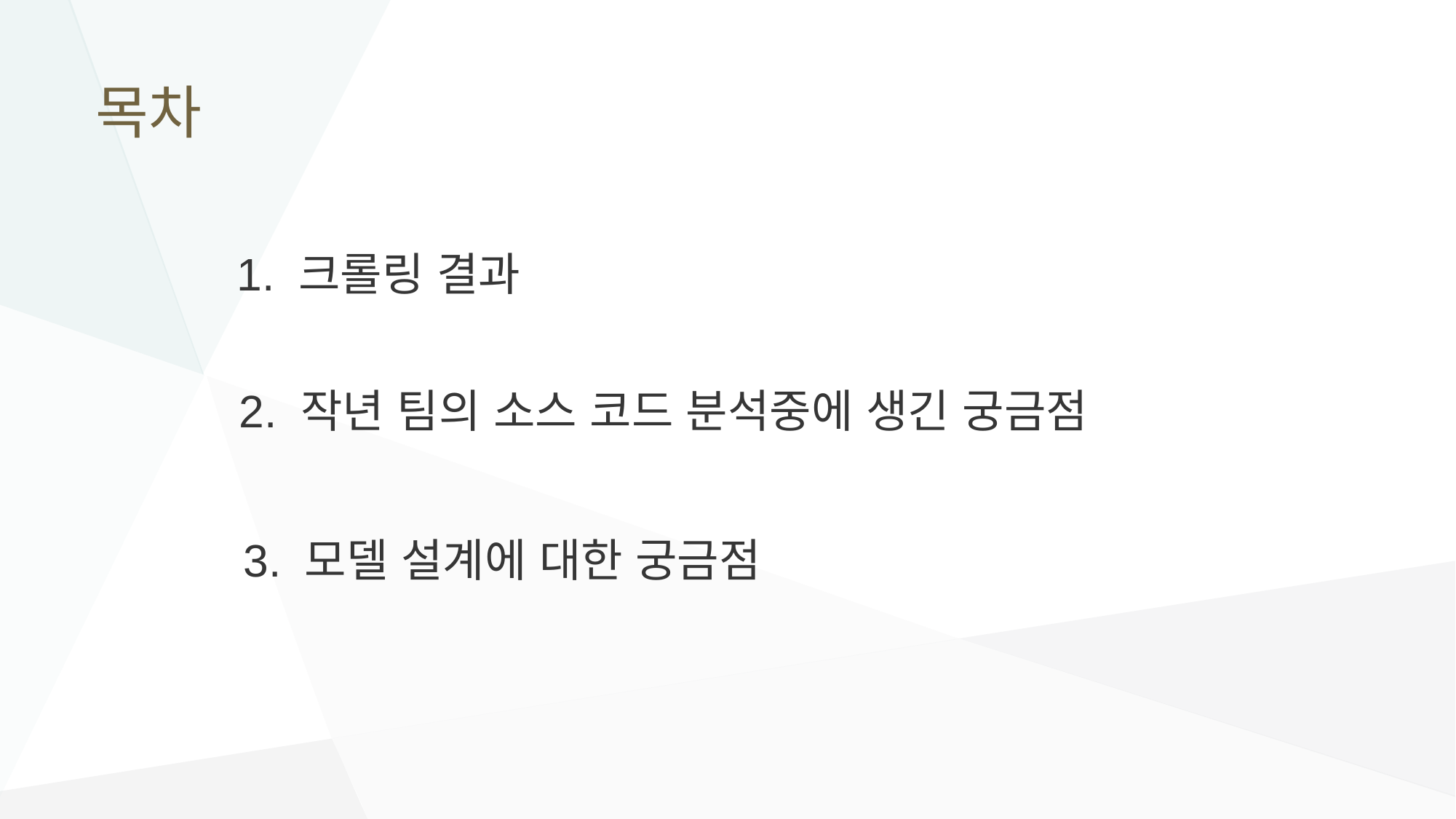

# 목차
1. 크롤링 결과
2. 작년 팀의 소스 코드 분석중에 생긴 궁금점
3. 모델 설계에 대한 궁금점